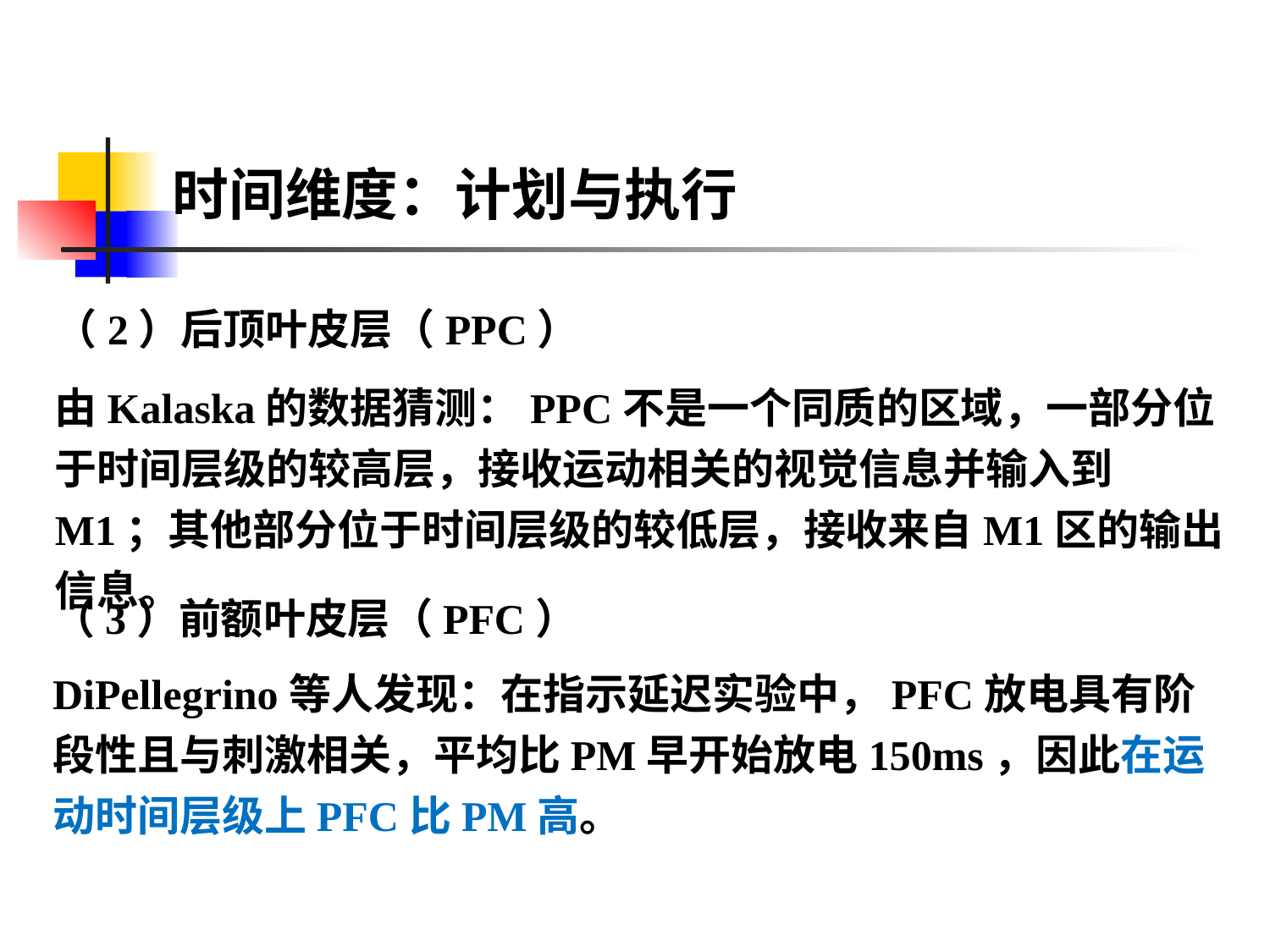

# 时间维度：计划与执行
（2）后顶叶皮层（PPC）
由Kalaska的数据猜测：PPC不是一个同质的区域，一部分位于时间层级的较高层，接收运动相关的视觉信息并输入到M1；其他部分位于时间层级的较低层，接收来自M1区的输出信息。

（3）前额叶皮层（PFC）
DiPellegrino等人发现：在指示延迟实验中，PFC放电具有阶段性且与刺激相关，平均比PM早开始放电150ms，因此在运动时间层级上PFC比PM高。